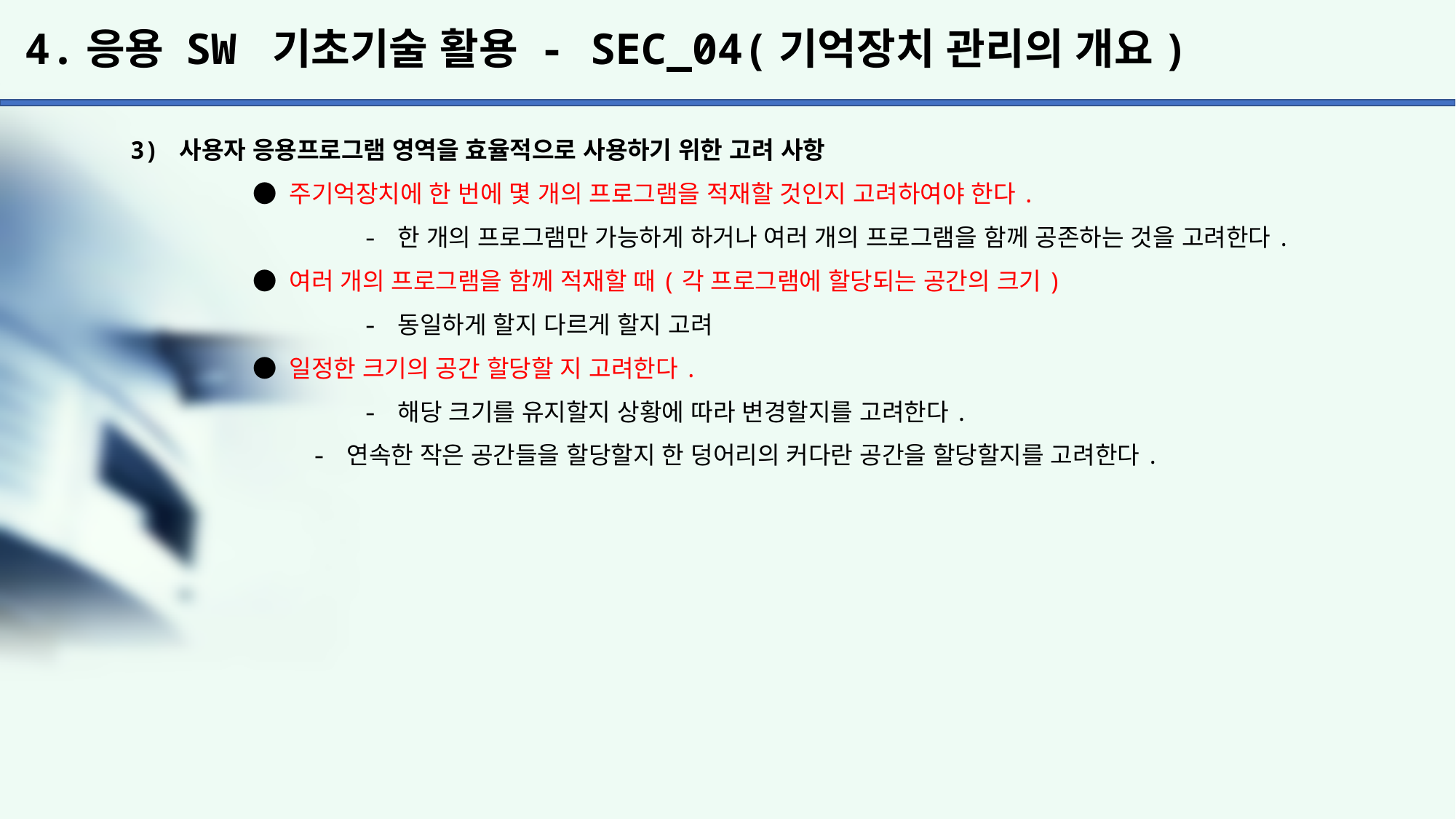

# 4.응용 SW 기초기술 활용 - SEC_04(기억장치 관리의 개요)
3) 사용자 응용프로그램 영역을 효율적으로 사용하기 위한 고려 사항
	  ● 주기억장치에 한 번에 몇 개의 프로그램을 적재할 것인지 고려하여야 한다.
		 - 한 개의 프로그램만 가능하게 하거나 여러 개의 프로그램을 함께 공존하는 것을 고려한다.
	  ● 여러 개의 프로그램을 함께 적재할 때(각 프로그램에 할당되는 공간의 크기)
		 - 동일하게 할지 다르게 할지 고려
	  ● 일정한 크기의 공간 할당할 지 고려한다.
		 - 해당 크기를 유지할지 상황에 따라 변경할지를 고려한다.
	     - 연속한 작은 공간들을 할당할지 한 덩어리의 커다란 공간을 할당할지를 고려한다.